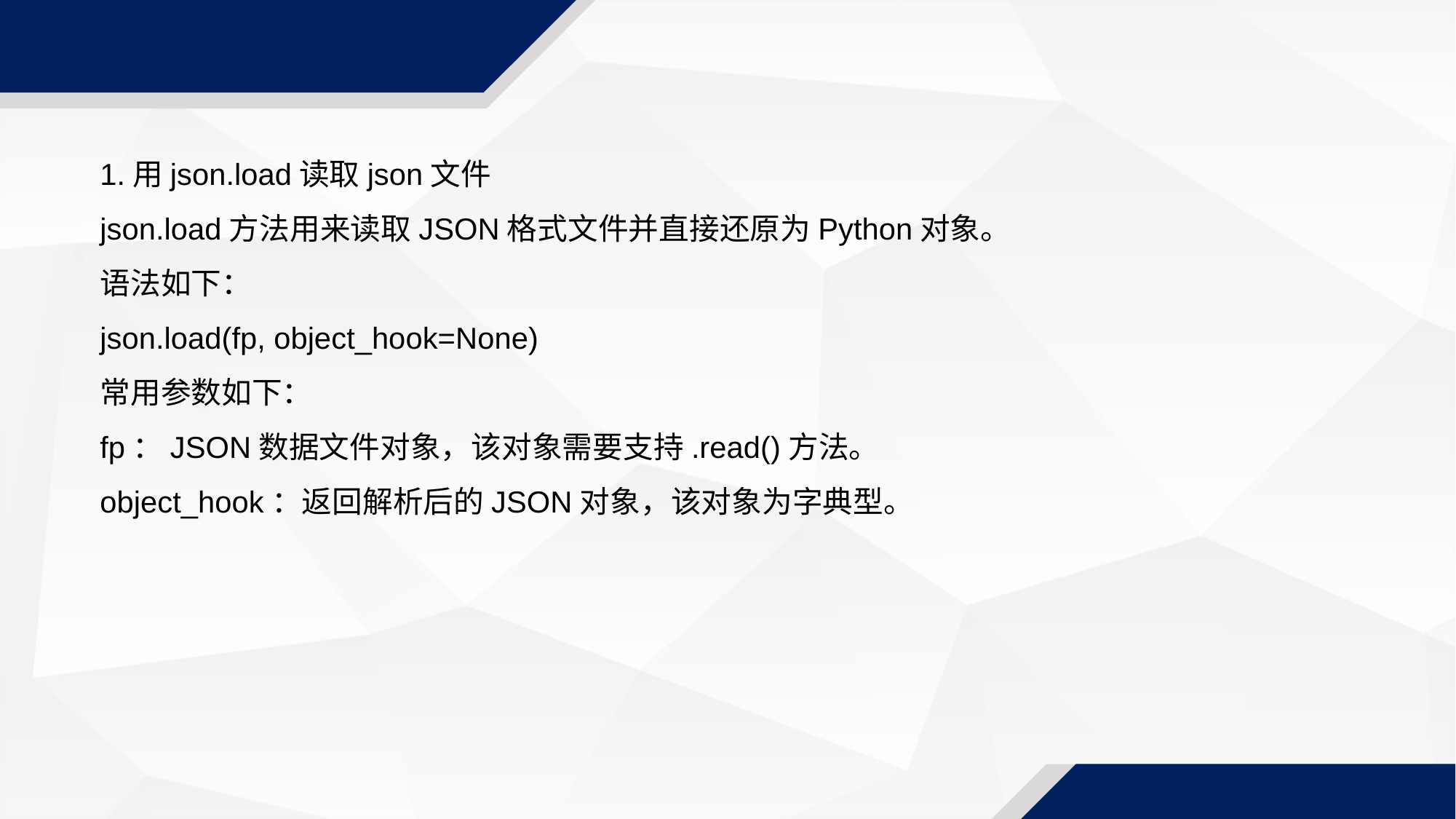

1.用json.load读取json文件
json.load方法用来读取JSON格式文件并直接还原为Python对象。
语法如下：
json.load(fp, object_hook=None)
常用参数如下：
fp：JSON数据文件对象，该对象需要支持.read()方法。
object_hook：返回解析后的JSON对象，该对象为字典型。